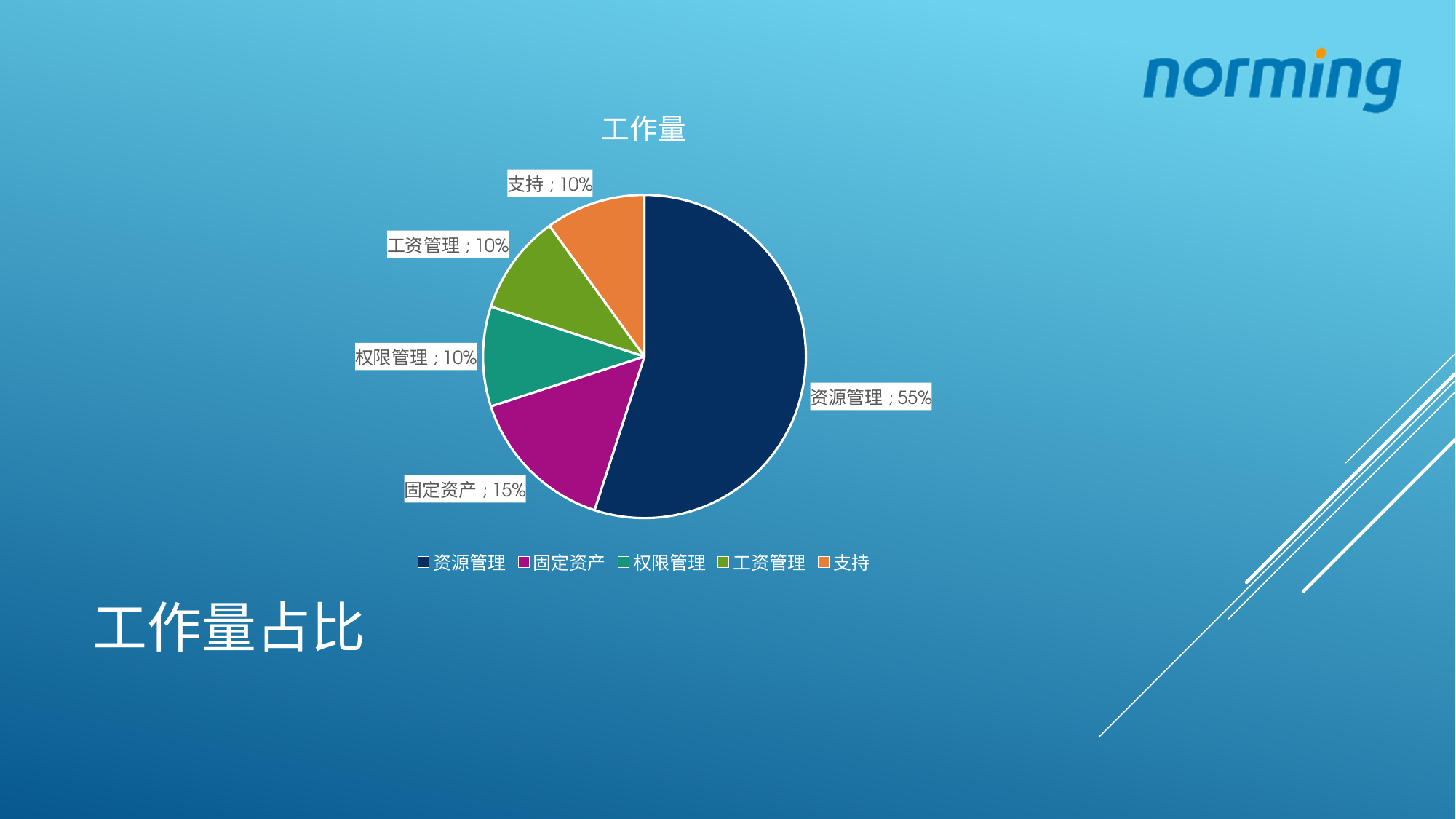

### Chart:

| Category | 工作量 |
|---|---|
| 资源管理 | 5.5 |
| 固定资产 | 1.5 |
| 权限管理 | 1.0 |
| 工资管理 | 1.0 |
| 支持 | 1.0 |
# 工作量占比